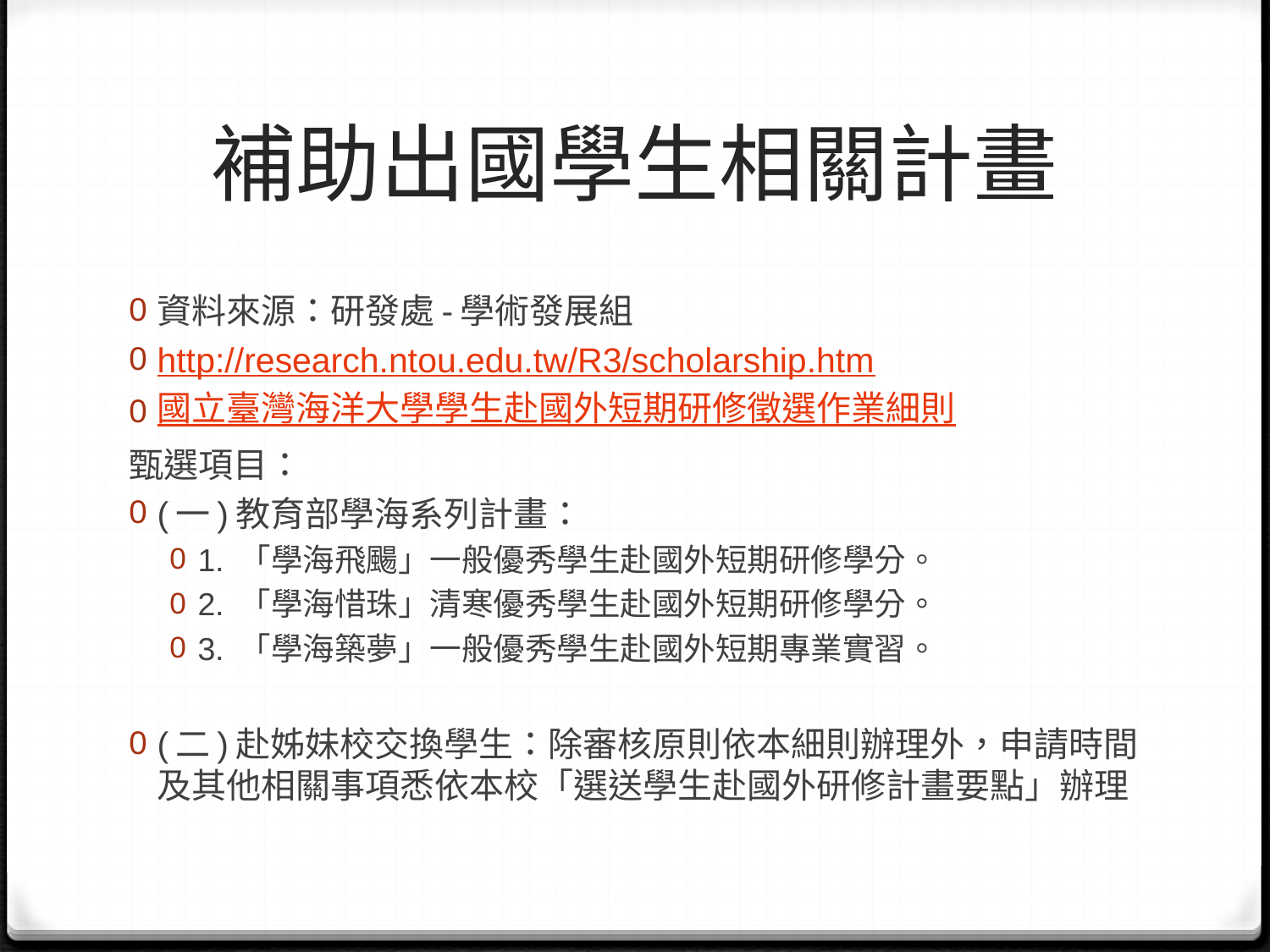

# 補助出國學生相關計畫
資料來源：研發處-學術發展組
http://research.ntou.edu.tw/R3/scholarship.htm
國立臺灣海洋大學學生赴國外短期研修徵選作業細則
甄選項目：
(一)教育部學海系列計畫：
1. 「學海飛颺」一般優秀學生赴國外短期研修學分。
2. 「學海惜珠」清寒優秀學生赴國外短期研修學分。
3. 「學海築夢」一般優秀學生赴國外短期專業實習。

(二)赴姊妹校交換學生：除審核原則依本細則辦理外，申請時間及其他相關事項悉依本校「選送學生赴國外研修計畫要點」辦理